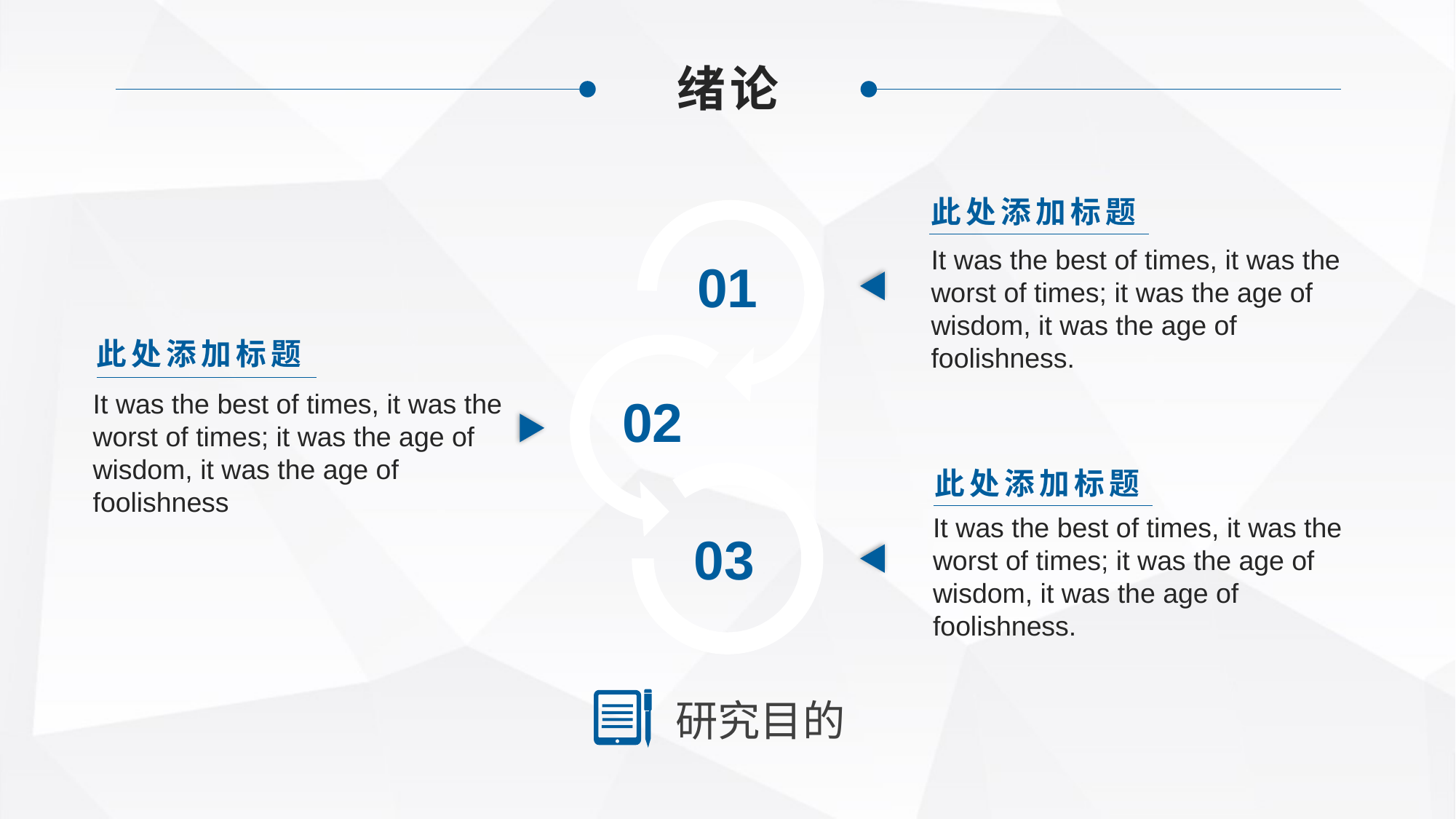

绪论

此处添加标题
It was the best of times, it was the worst of times; it was the age of wisdom, it was the age of foolishness.
01

此处添加标题
It was the best of times, it was the worst of times; it was the age of wisdom, it was the age of foolishness
02

此处添加标题

It was the best of times, it was the worst of times; it was the age of wisdom, it was the age of foolishness.
03

研究目的